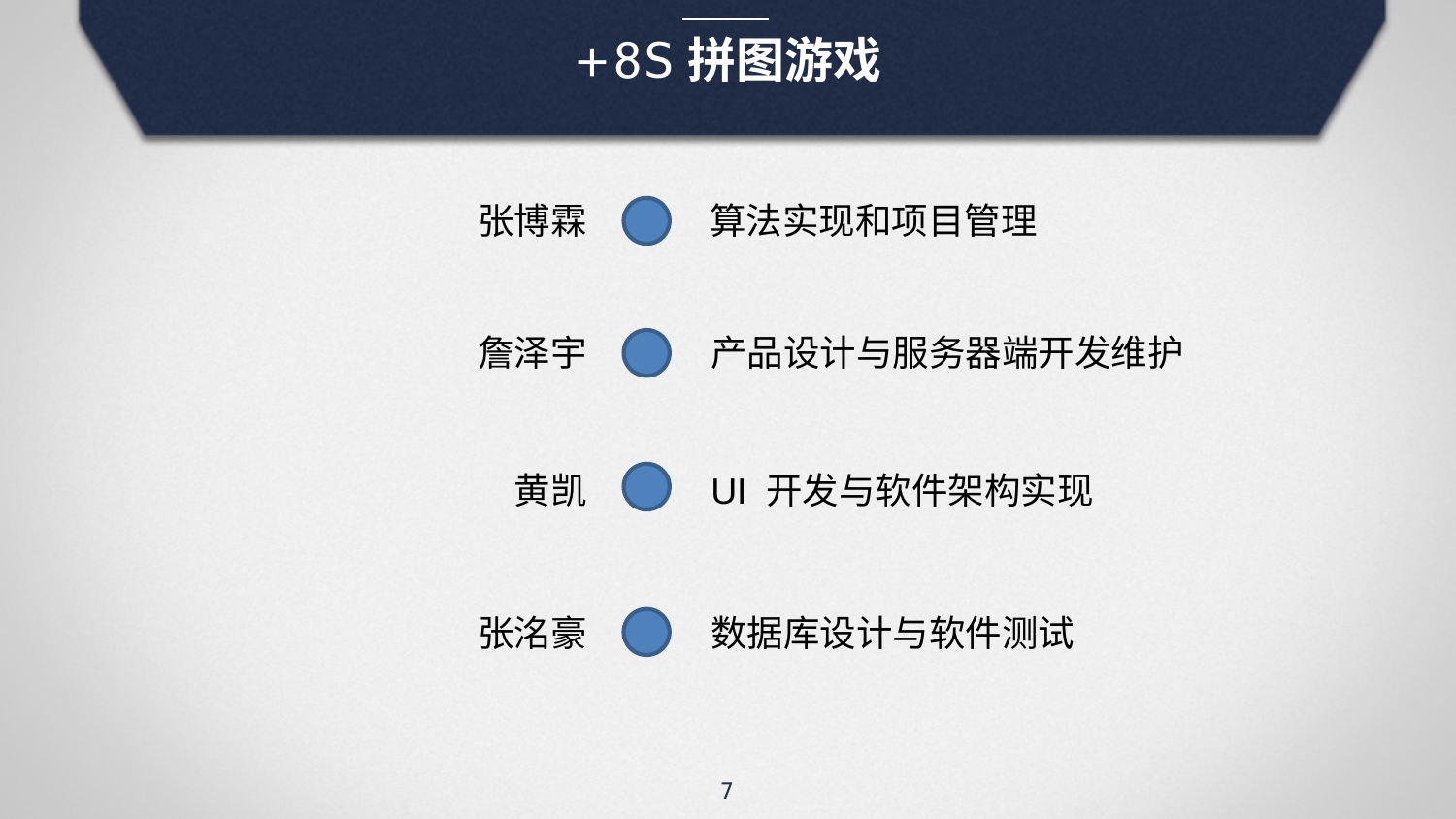

+8S拼图游戏
算法实现和项目管理
张博霖

詹泽宇
产品设计与服务器端开发维护

黄凯
UI 开发与软件架构实现

张洺豪
数据库设计与软件测试

7